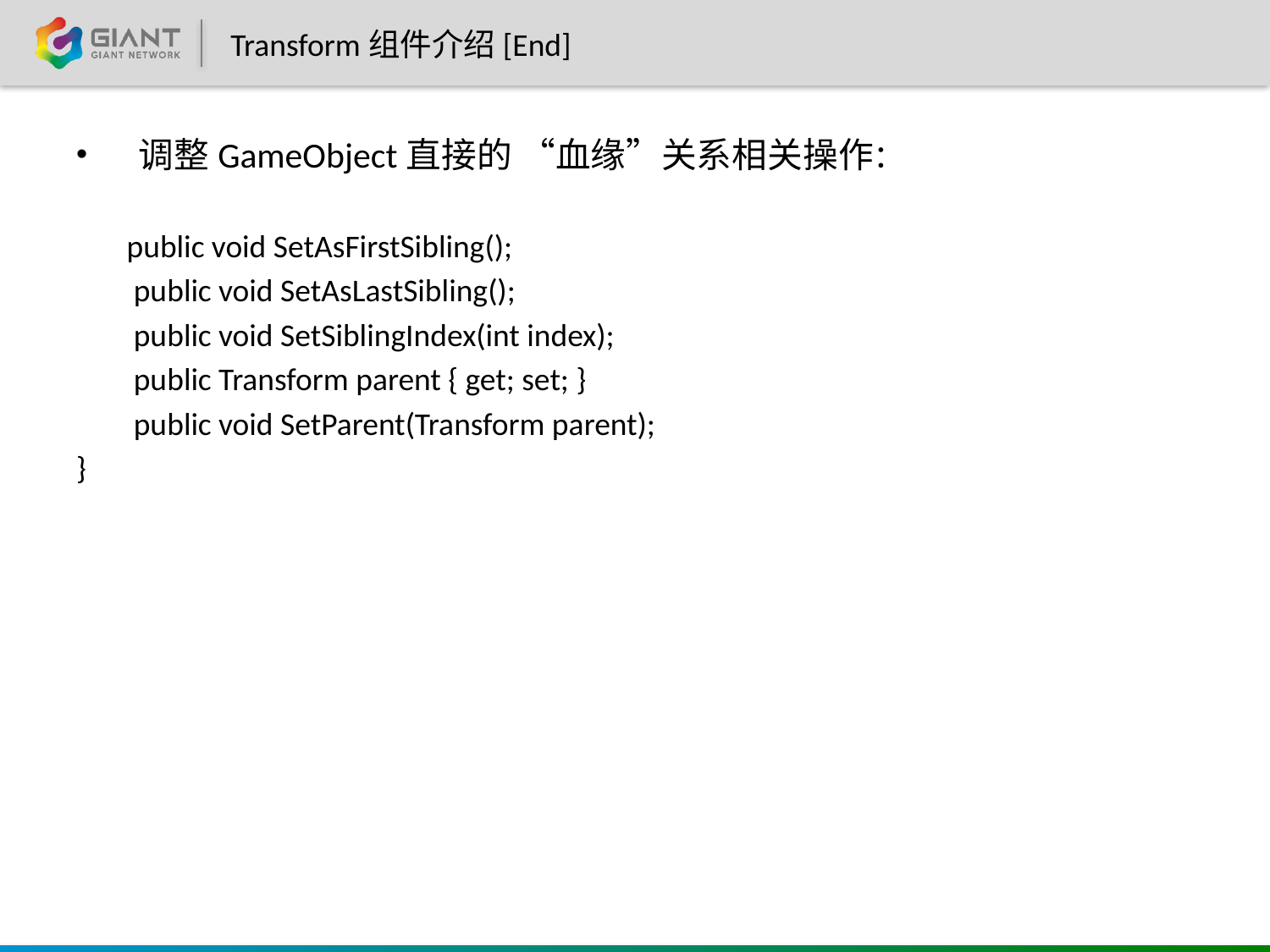

Transform组件介绍[End]
 调整GameObject直接的 “血缘”关系相关操作：

       public void SetAsFirstSibling();
        public void SetAsLastSibling();
        public void SetSiblingIndex(int index);
        public Transform parent { get; set; }
        public void SetParent(Transform parent);
}